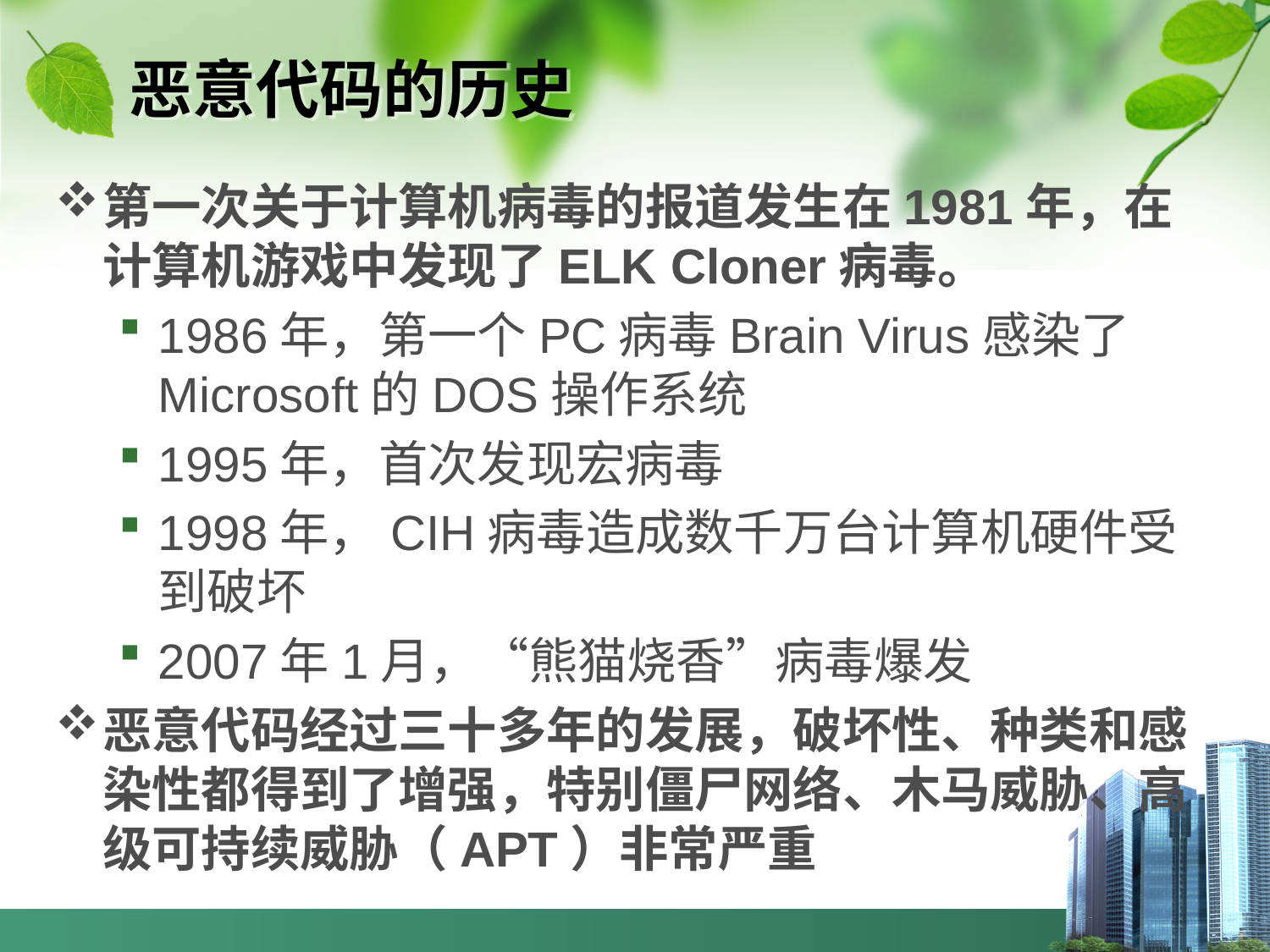

# 恶意代码的历史
第一次关于计算机病毒的报道发生在1981年，在计算机游戏中发现了ELK Cloner病毒。
1986年，第一个PC病毒Brain Virus感染了Microsoft的DOS操作系统
1995年，首次发现宏病毒
1998年，CIH病毒造成数千万台计算机硬件受到破坏
2007年1月，“熊猫烧香”病毒爆发
恶意代码经过三十多年的发展，破坏性、种类和感染性都得到了增强，特别僵尸网络、木马威胁、高级可持续威胁（APT）非常严重